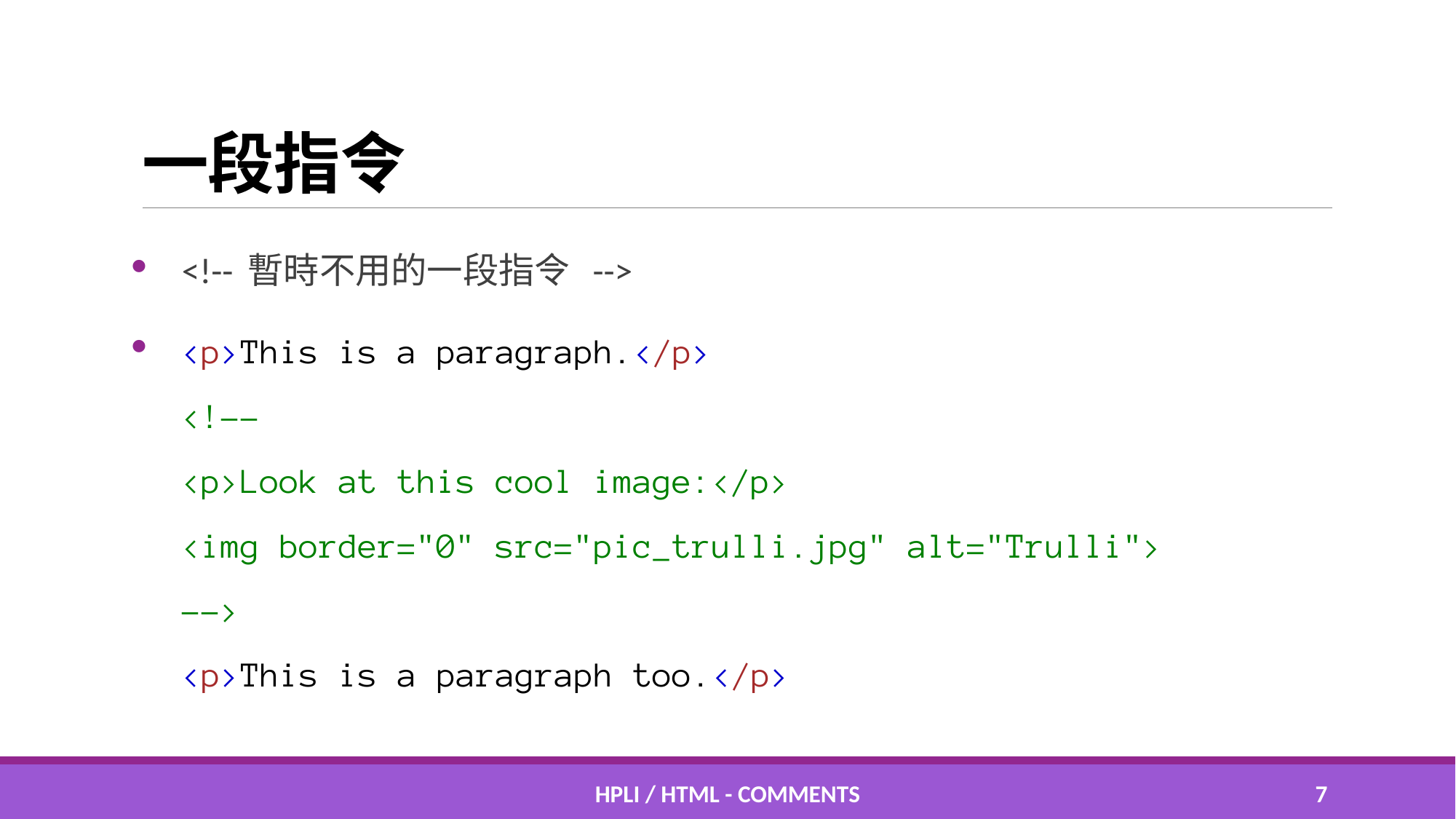

# 一段指令
<!-- 暫時不用的一段指令  -->
<p>This is a paragraph.</p>
<!--
<p>Look at this cool image:</p>
<img border="0" src="pic_trulli.jpg" alt="Trulli">
-->
<p>This is a paragraph too.</p>

HPLI / HTML - comments
7